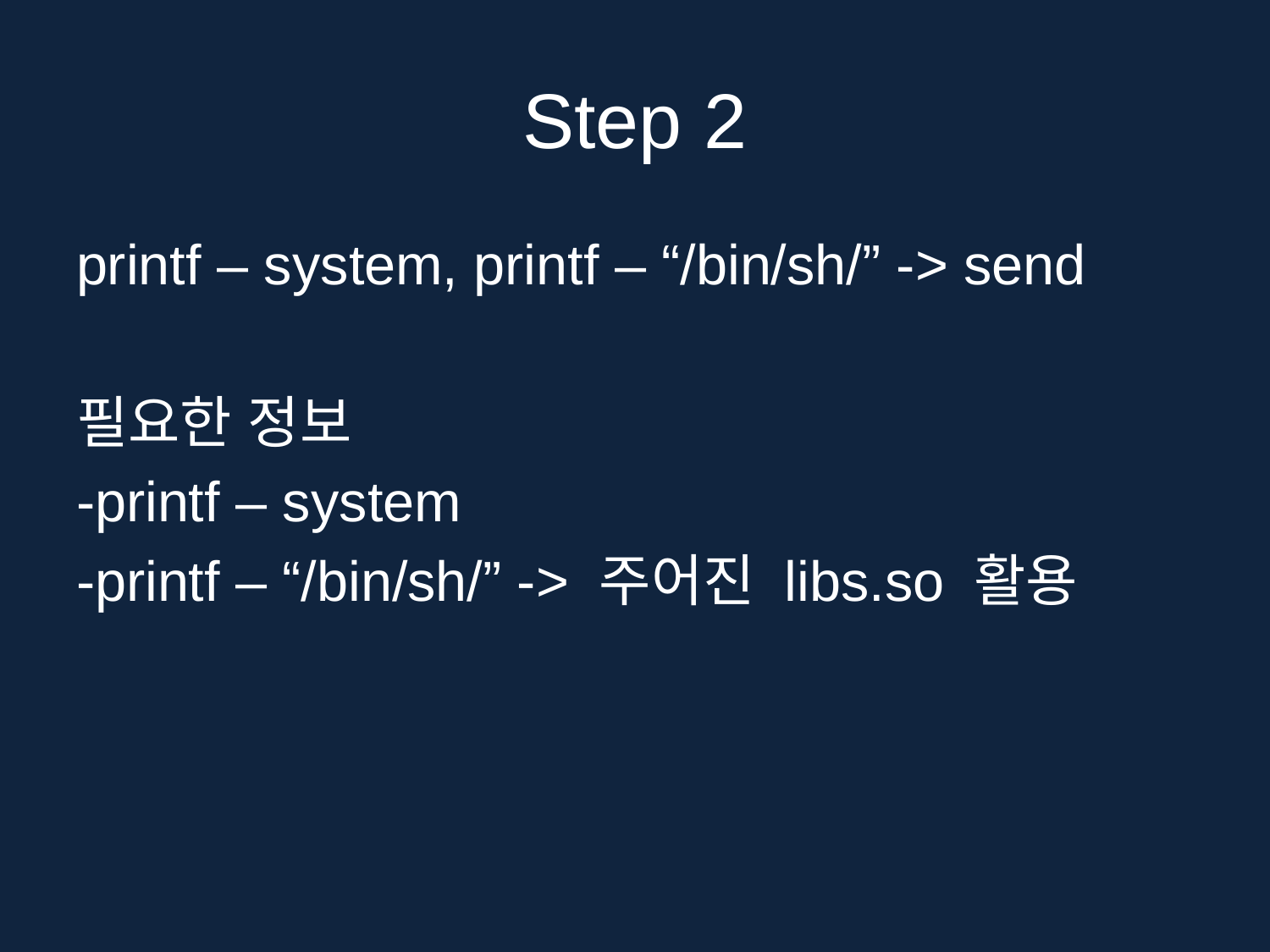

# Step 2
printf – system, printf – “/bin/sh/” -> send

필요한 정보
-printf – system
-printf – “/bin/sh/” -> 주어진 libs.so 활용